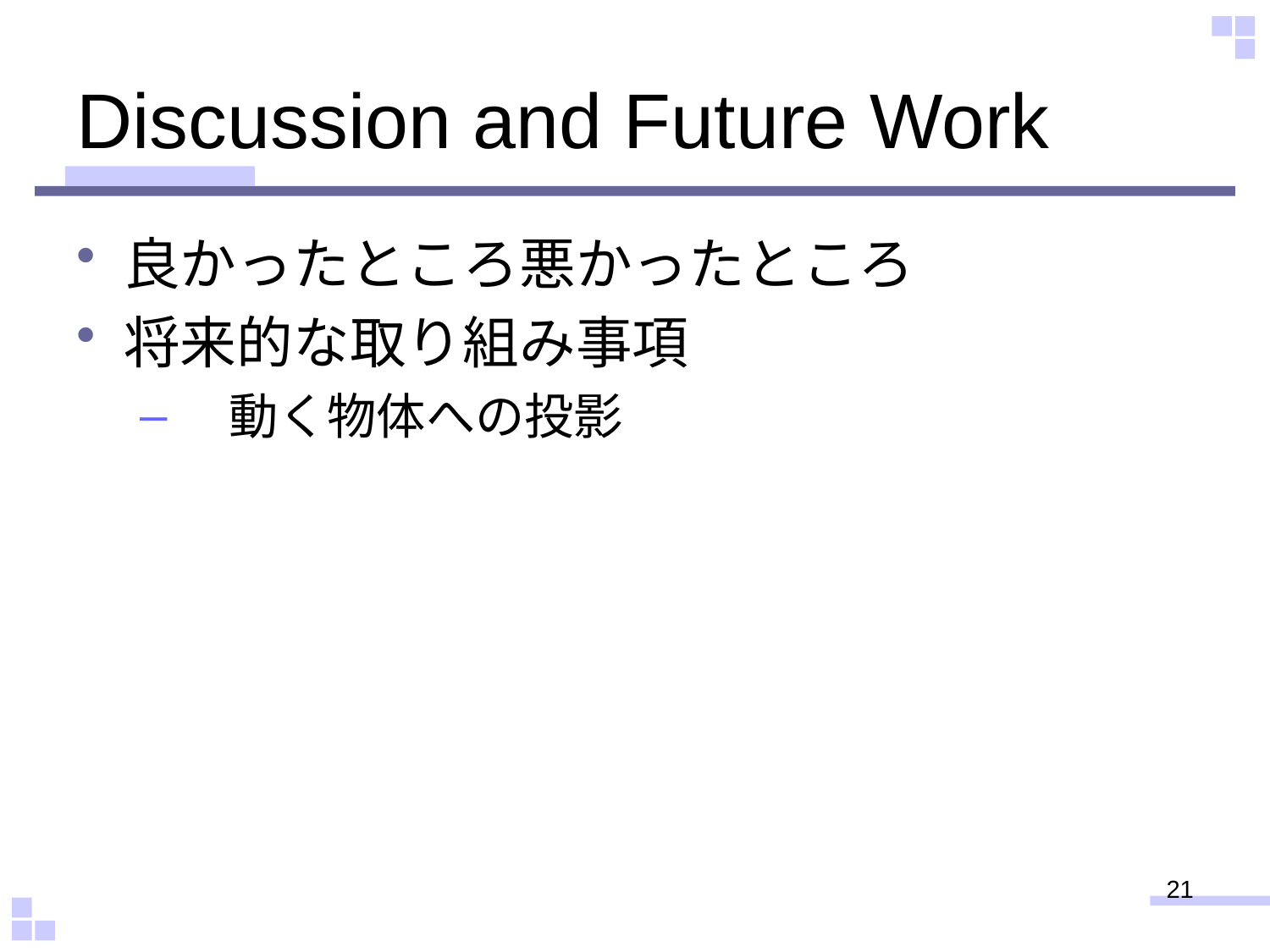

# Discussion and Future Work
良かったところ悪かったところ
将来的な取り組み事項
　動く物体への投影
21